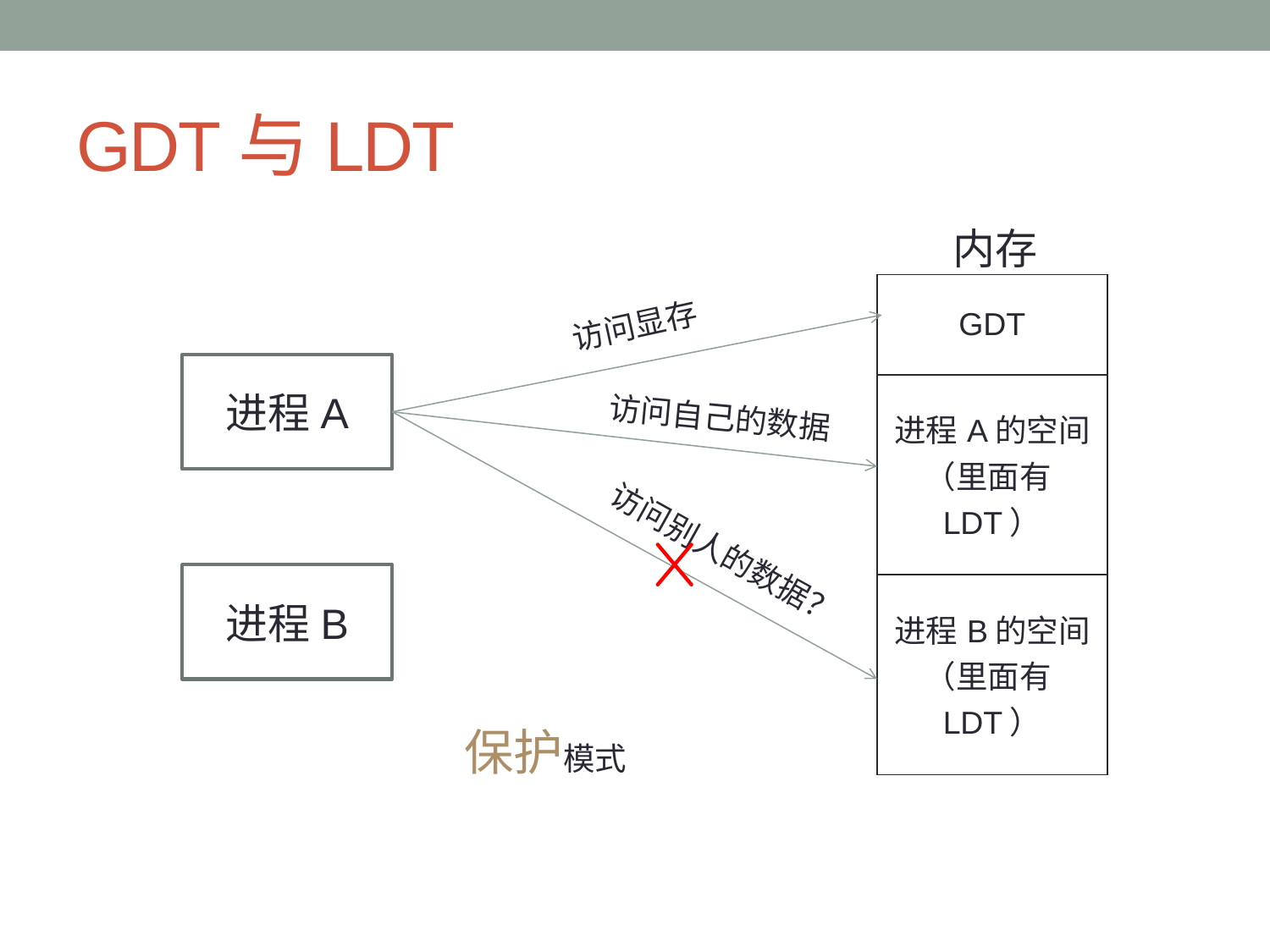

# GDT与LDT
内存
| GDT |
| --- |
| 进程A的空间 （里面有LDT） |
| 进程B的空间 （里面有LDT） |
访问显存
进程A
访问自己的数据
访问别人的数据？

进程B
保护模式